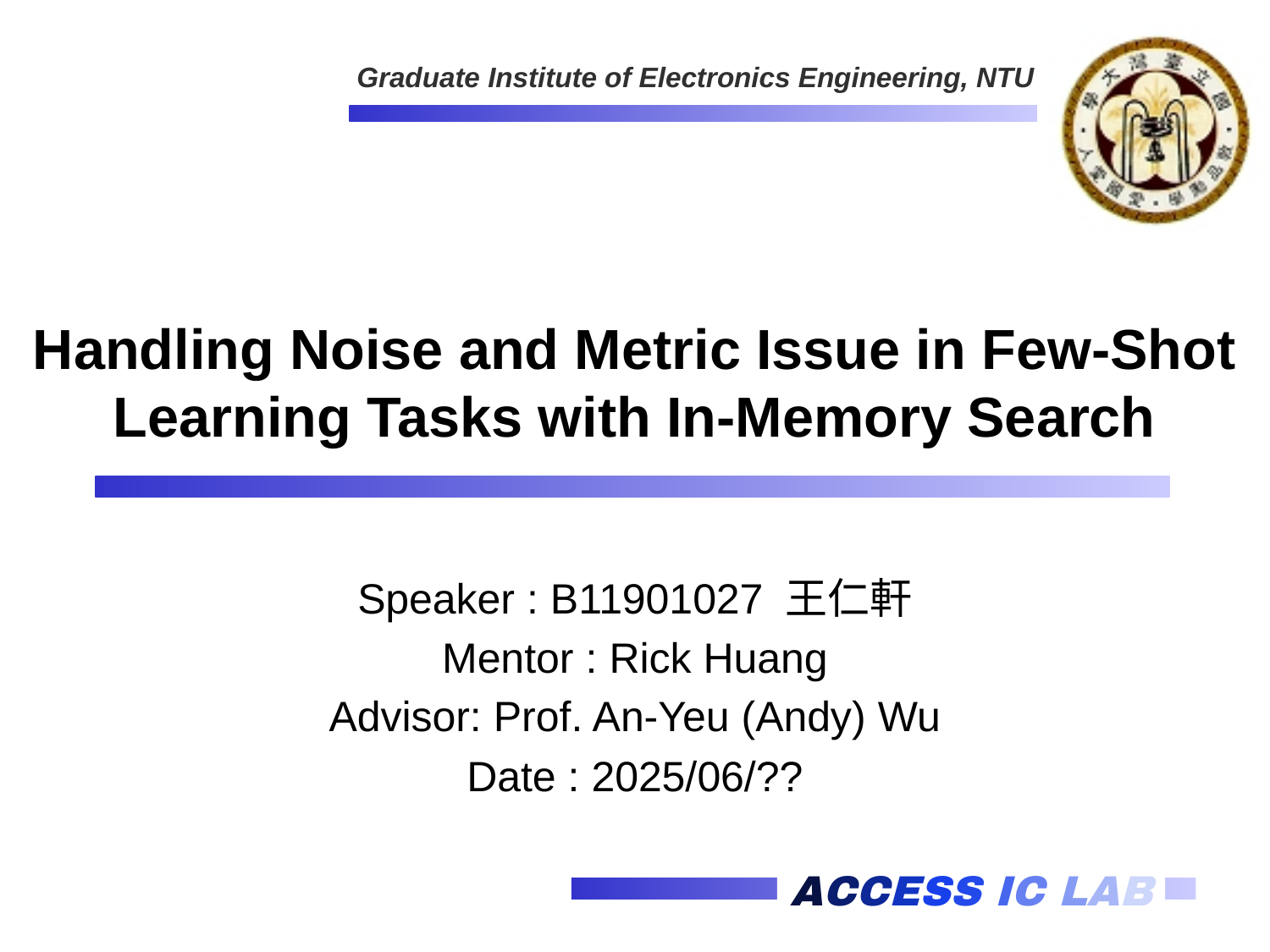

# Handling Noise and Metric Issue in Few-Shot Learning Tasks with In-Memory Search
Speaker : B11901027 王仁軒
Mentor : Rick Huang
Advisor: Prof. An-Yeu (Andy) Wu
Date : 2025/06/??